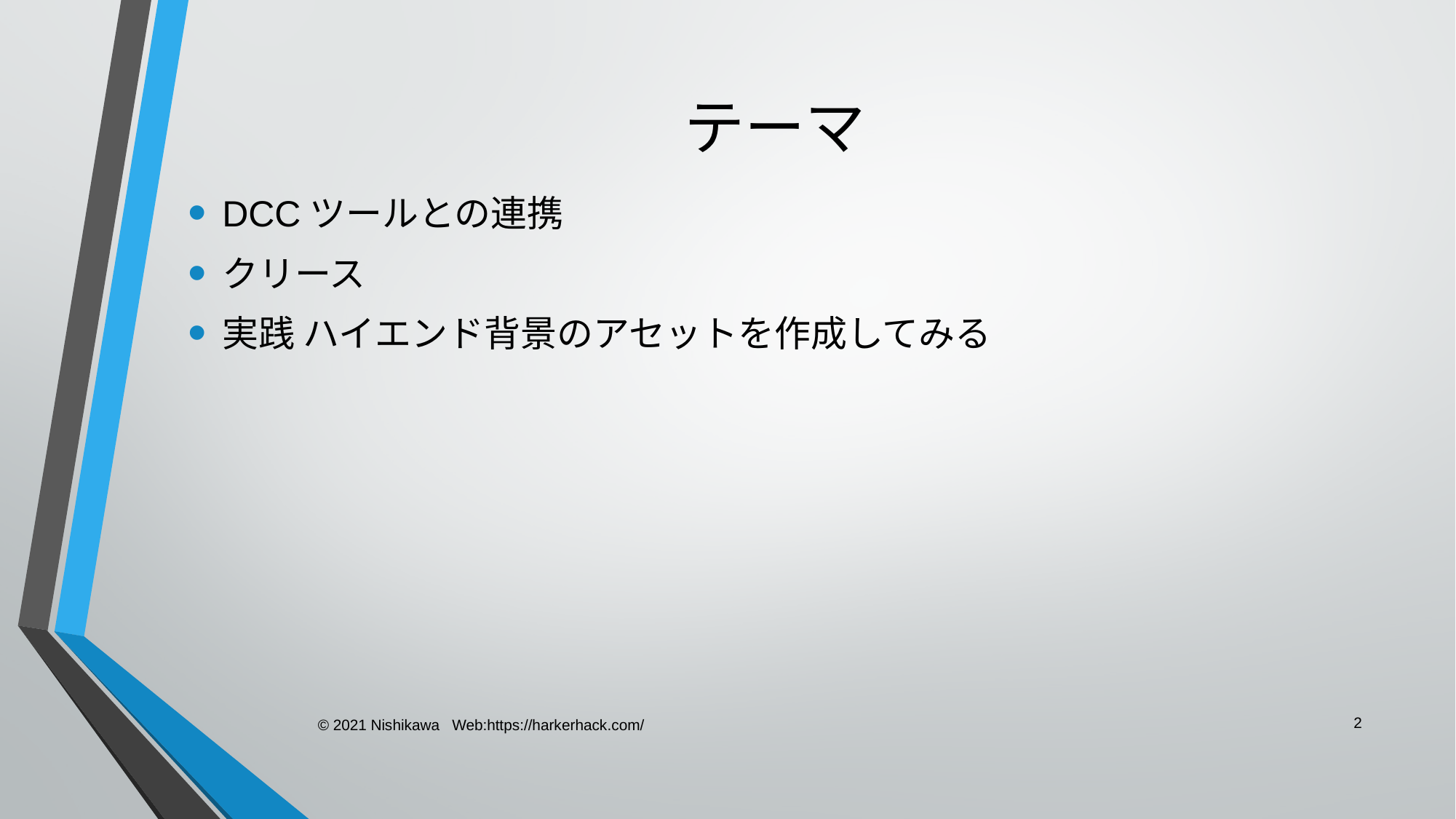

# テーマ
DCCツールとの連携
クリース
実践 ハイエンド背景のアセットを作成してみる
2
© 2021 Nishikawa   Web:https://harkerhack.com/